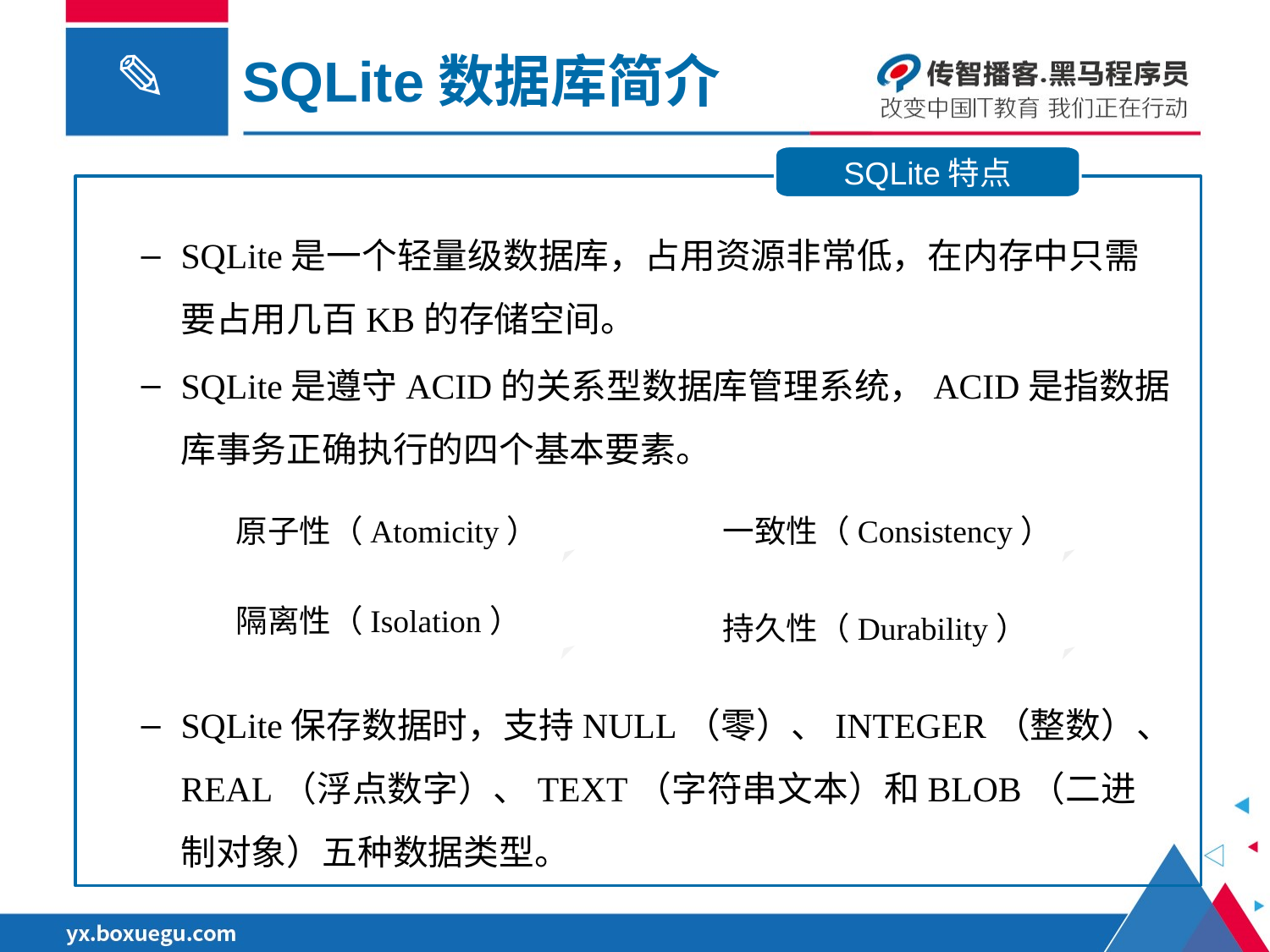

SQLite数据库简介
SQLite特点

SQLite是一个轻量级数据库，占用资源非常低，在内存中只需要占用几百KB的存储空间。

SQLite是遵守ACID的关系型数据库管理系统，ACID是指数据库事务正确执行的四个基本要素。

原子性（Atomicity）
一致性（Consistency）
隔离性（Isolation）
持久性（Durability）
SQLite保存数据时，支持NULL（零）、INTEGER（整数）、REAL（浮点数字）、TEXT（字符串文本）和BLOB（二进制对象）五种数据类型。